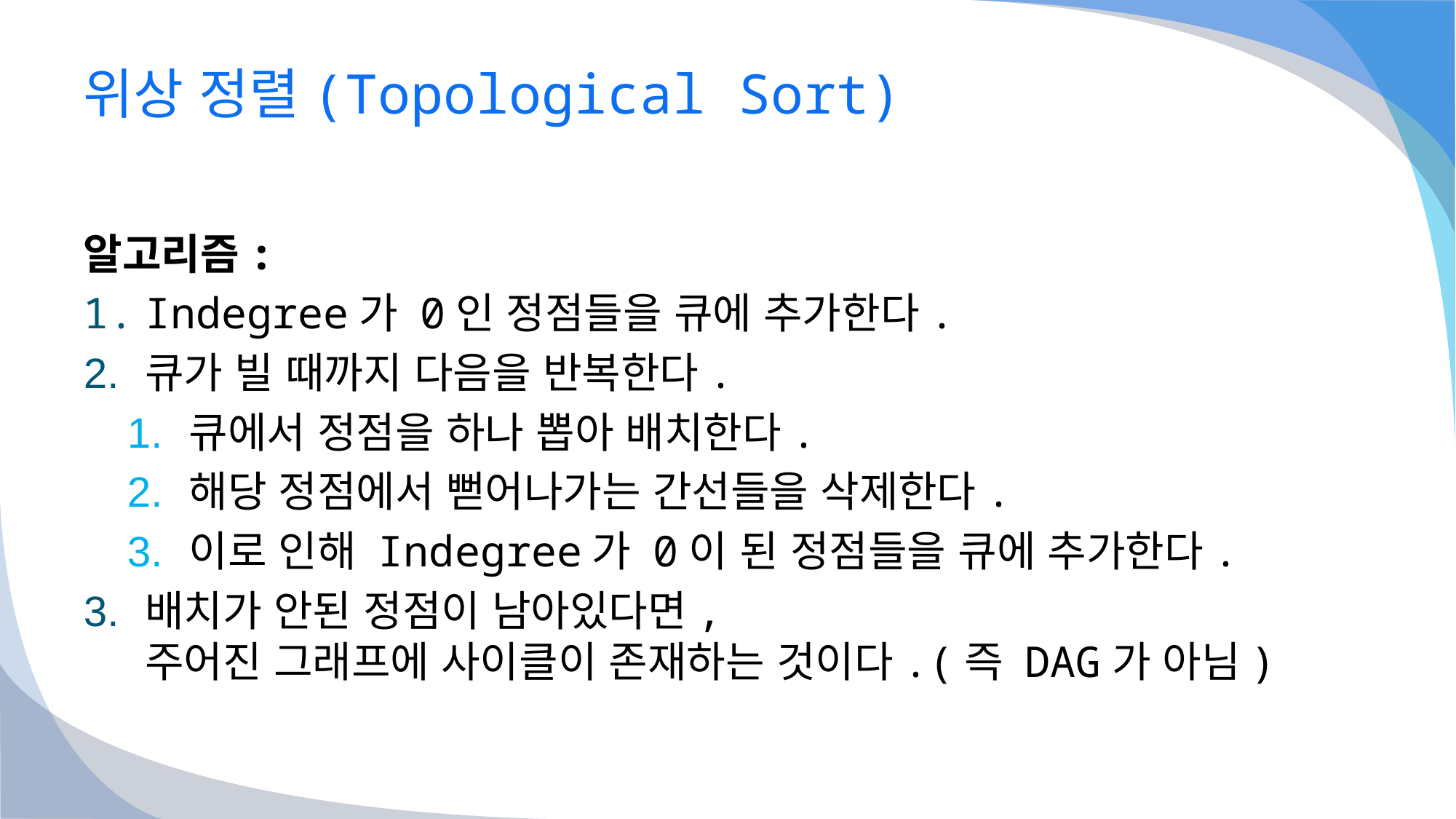

# 위상 정렬(Topological Sort)

알고리즘:
Indegree가 0인 정점들을 큐에 추가한다.
큐가 빌 때까지 다음을 반복한다.
큐에서 정점을 하나 뽑아 배치한다.
해당 정점에서 뻗어나가는 간선들을 삭제한다.
이로 인해 Indegree가 0이 된 정점들을 큐에 추가한다.
배치가 안된 정점이 남아있다면,
주어진 그래프에 사이클이 존재하는 것이다.(즉 DAG가 아님)